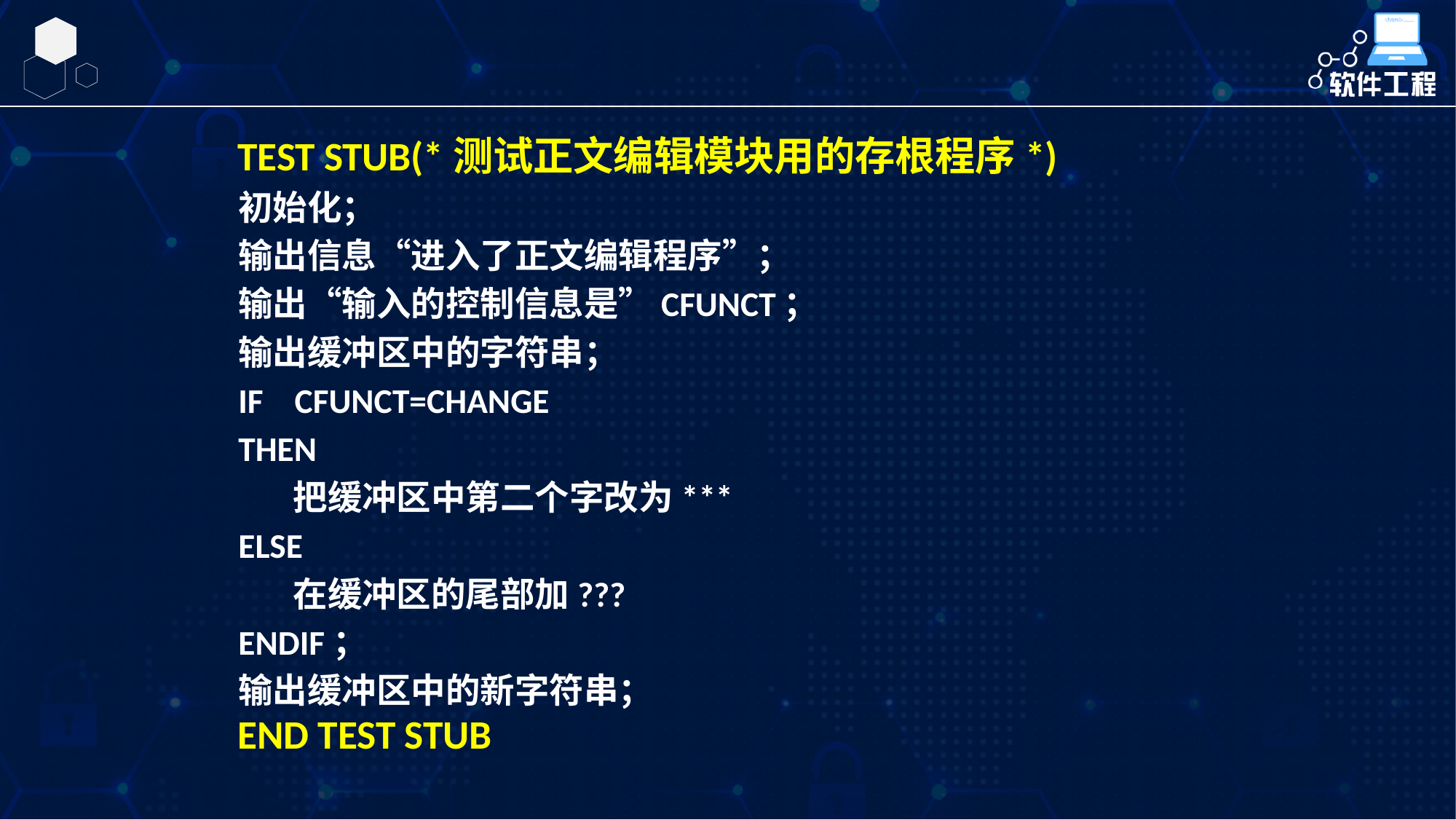

TEST STUB(*测试正文编辑模块用的存根程序*)
		初始化；
		输出信息“进入了正文编辑程序”；
		输出“输入的控制信息是”CFUNCT；
		输出缓冲区中的字符串；
		IF    CFUNCT=CHANGE
			THEN
			      把缓冲区中第二个字改为***
			ELSE
			      在缓冲区的尾部加???
		ENDIF；
		输出缓冲区中的新字符串；
END TEST STUB